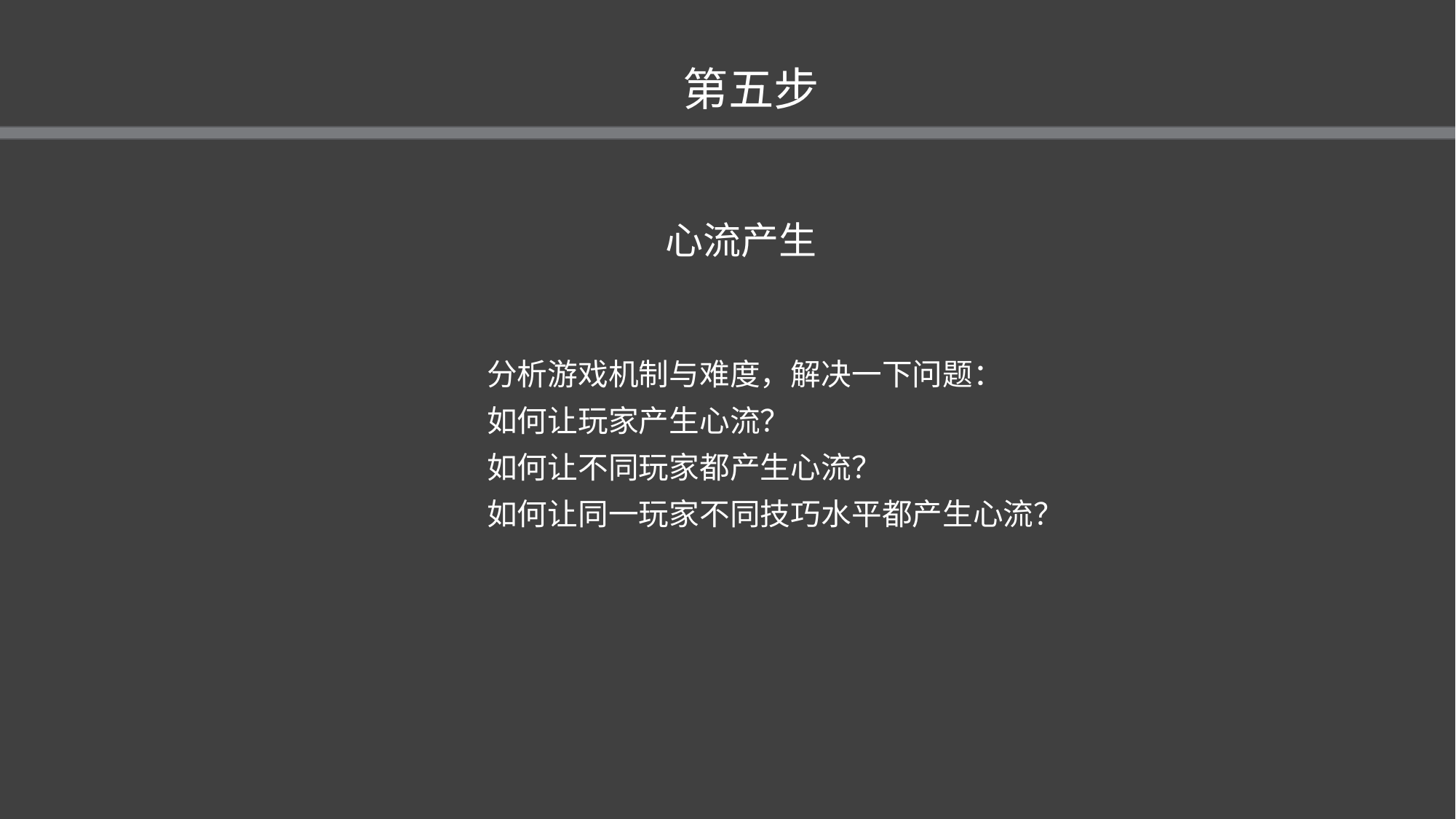

第五步

心流产生
分析游戏机制与难度，解决一下问题：
如何让玩家产生心流？
如何让不同玩家都产生心流？
如何让同一玩家不同技巧水平都产生心流？